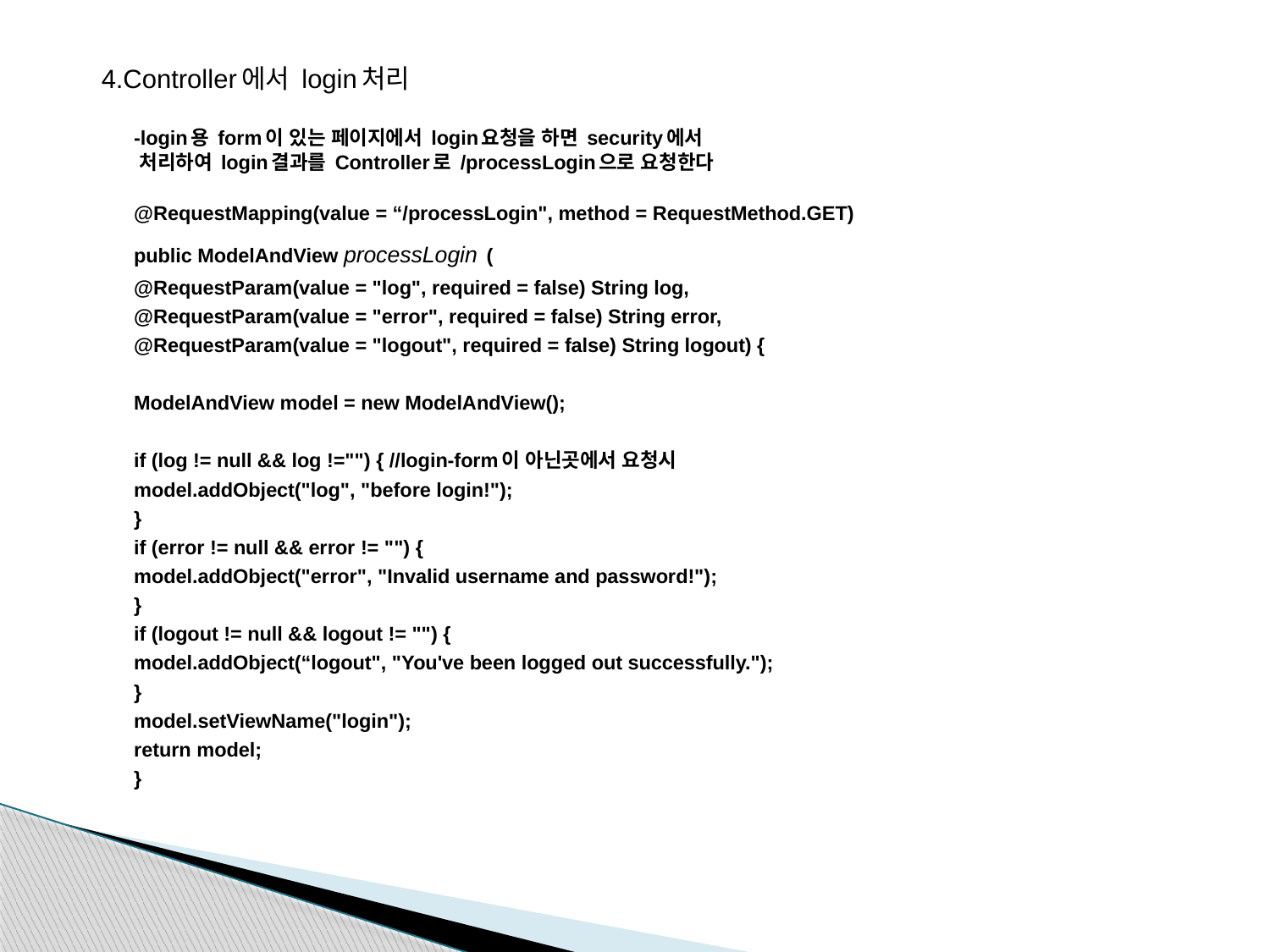

4.Controller에서 login처리
-login용 form이 있는 페이지에서 login요청을 하면 security에서
 처리하여 login결과를 Controller로 /processLogin으로 요청한다
@RequestMapping(value = “/processLogin", method = RequestMethod.GET)
	public ModelAndView processLogin (
			@RequestParam(value = "log", required = false) String log,
			@RequestParam(value = "error", required = false) String error,
			@RequestParam(value = "logout", required = false) String logout) {

		ModelAndView model = new ModelAndView();

		if (log != null && log !="") { //login-form이 아닌곳에서 요청시
			model.addObject("log", "before login!");
		}
		if (error != null && error != "") {
			model.addObject("error", "Invalid username and password!");
		}
		if (logout != null && logout != "") {
			model.addObject(“logout", "You've been logged out successfully.");
		}
		model.setViewName("login");
		return model;
	}